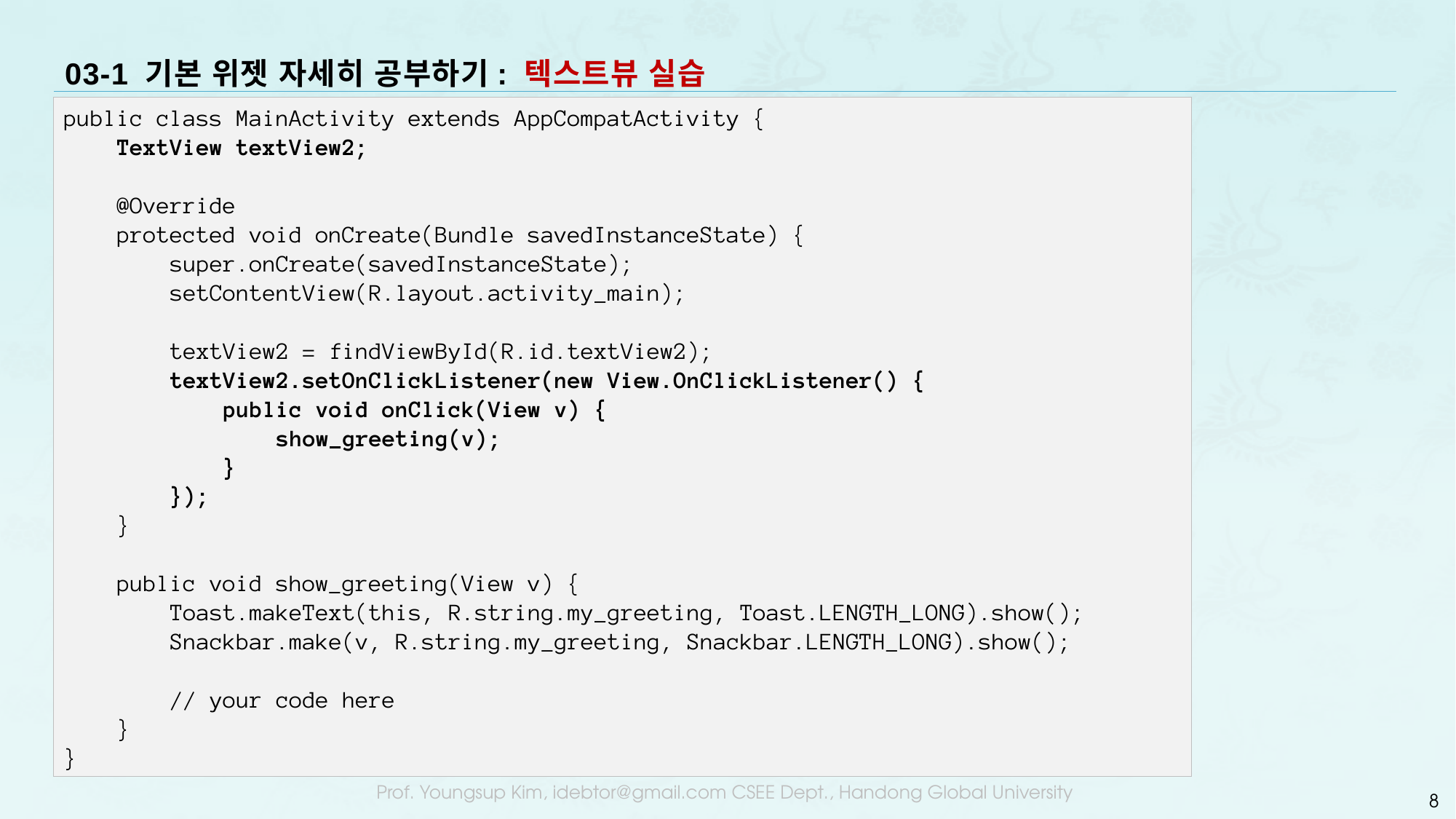

# 03-1 기본 위젯 자세히 공부하기: 텍스트뷰 실습
public class MainActivity extends AppCompatActivity {
    TextView textView2;

    @Override
    protected void onCreate(Bundle savedInstanceState) {
        super.onCreate(savedInstanceState);
        setContentView(R.layout.activity_main);

        textView2 = findViewById(R.id.textView2);
        textView2.setOnClickListener(new View.OnClickListener() {
            public void onClick(View v) {
                show_greeting(v);
            }
        });
    }

    public void show_greeting(View v) {
        Toast.makeText(this, R.string.my_greeting, Toast.LENGTH_LONG).show();
        Snackbar.make(v, R.string.my_greeting, Snackbar.LENGTH_LONG).show();

        // your code here
    }
}

8